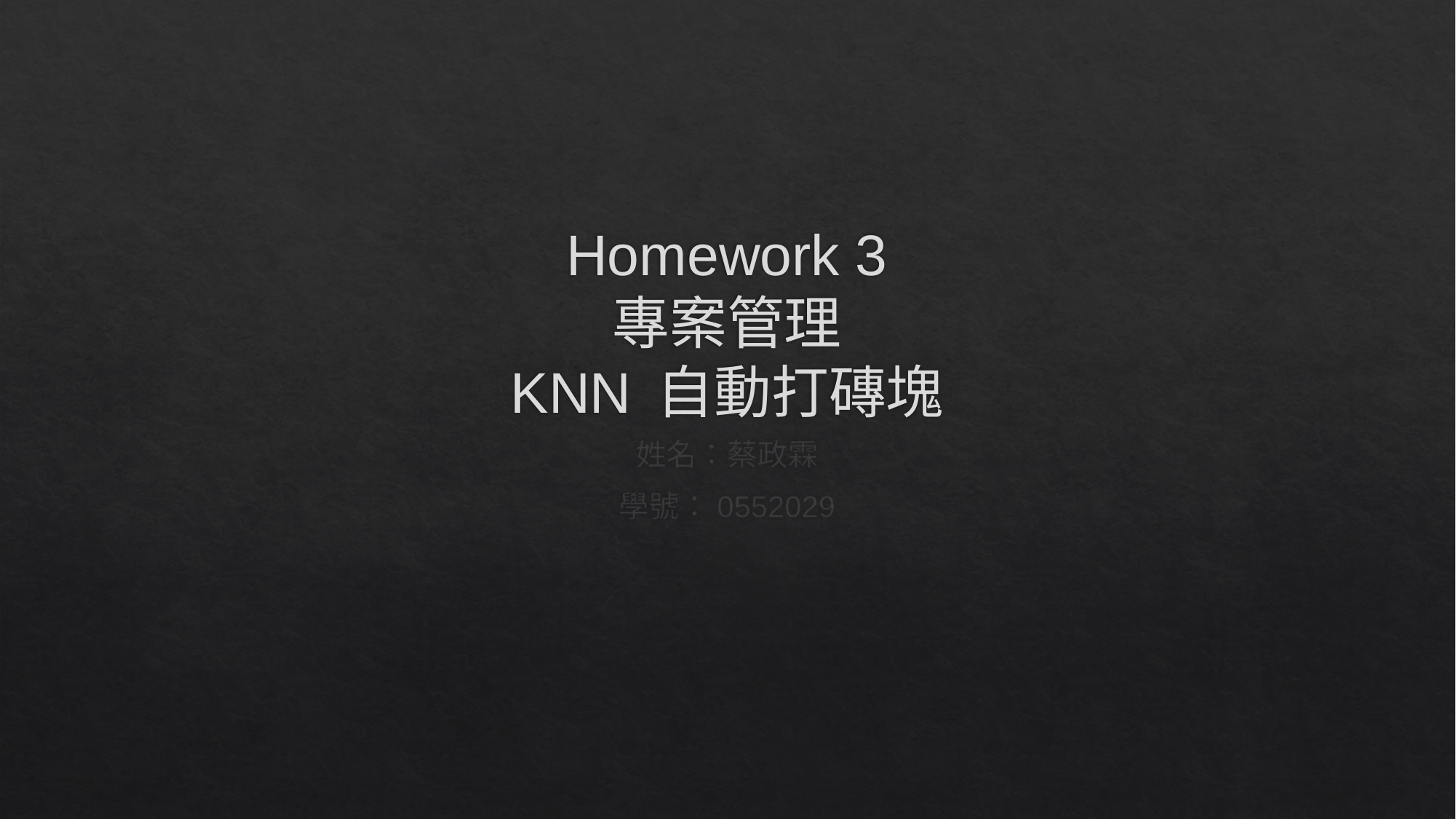

# Homework 3 專案管理 KNN 自動打磚塊
姓名：蔡政霖
學號：0552029